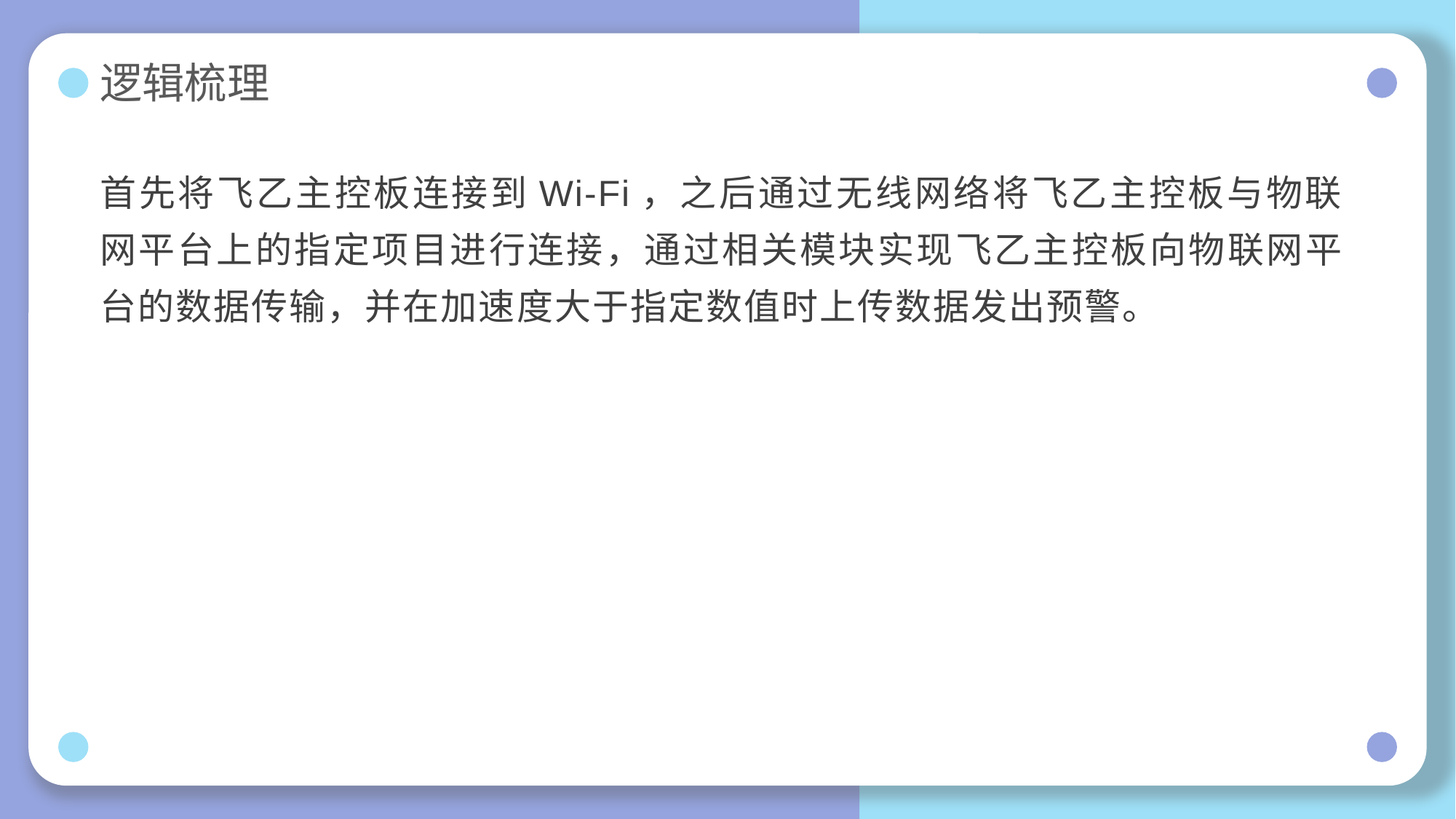

# 逻辑梳理
首先将飞乙主控板连接到Wi-Fi，之后通过无线网络将飞乙主控板与物联网平台上的指定项目进行连接，通过相关模块实现飞乙主控板向物联网平台的数据传输，并在加速度大于指定数值时上传数据发出预警。